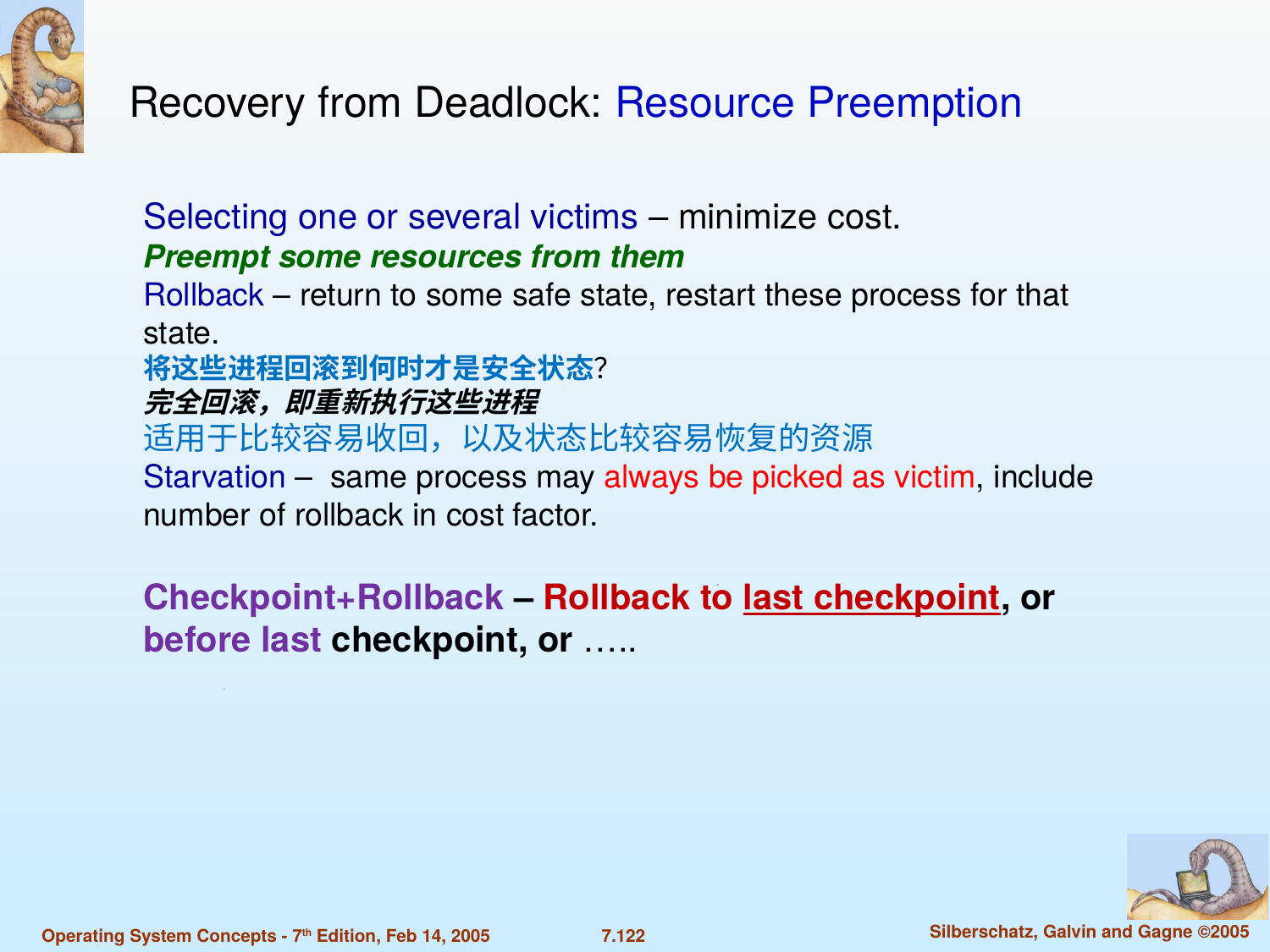

Recovery from Deadlock: Resource Preemption
Selecting one or several victims – minimize cost.
Preempt some resources from them
Rollback – return to some safe state, restart these process for that state.
将这些进程回滚到何时才是安全状态？
完全回滚，即重新执行这些进程
适用于比较容易收回，以及状态比较容易恢复的资源
Starvation –  same process may always be picked as victim, include number of rollback in cost factor.

Checkpoint+Rollback – Rollback to last checkpoint, or before last checkpoint, or …..